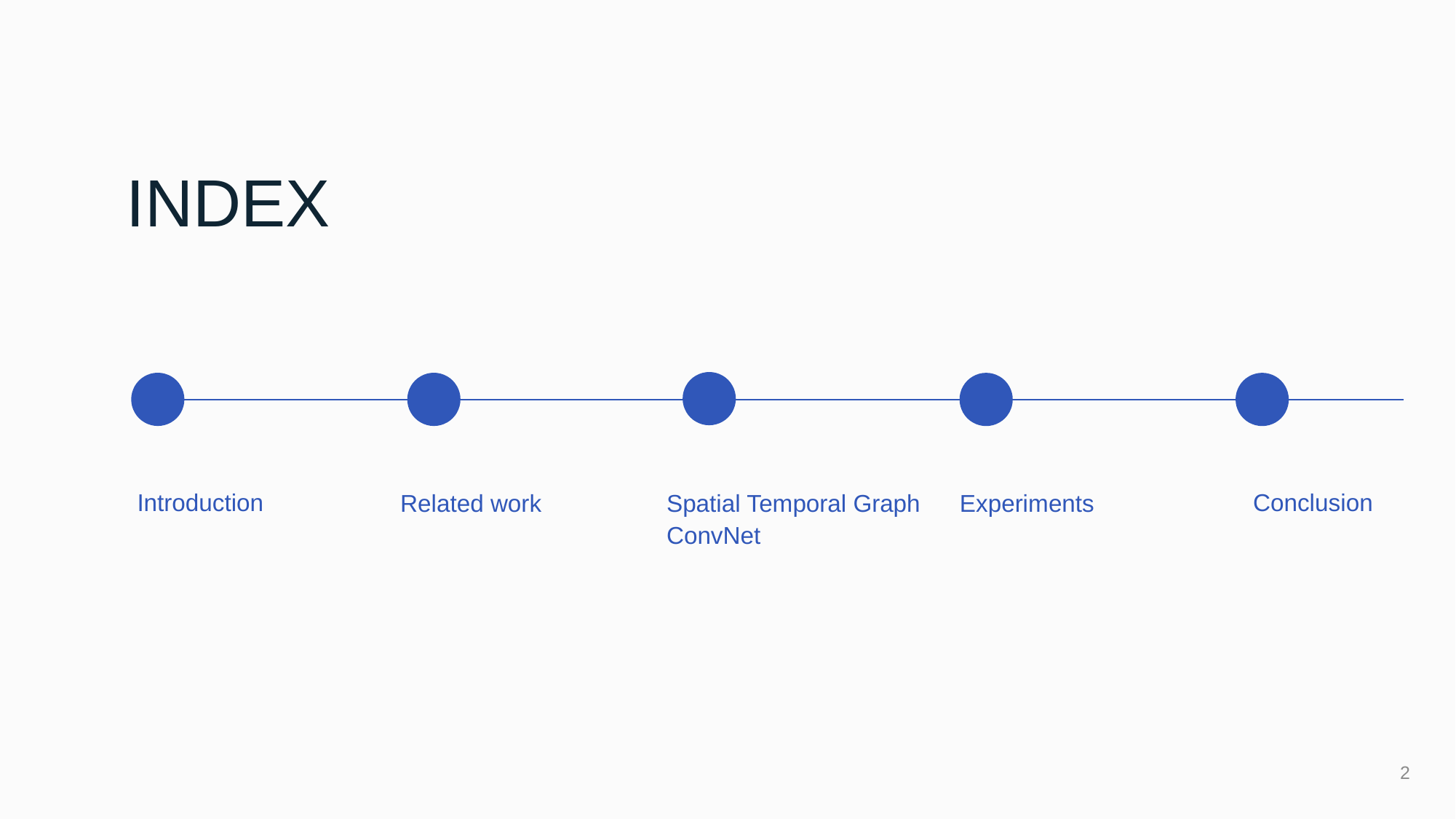

가나다

가나다
가나다
가나다
INDEX
가나다
가나다

03
01
02
04
05
Introduction
Conclusion
Related work
Spatial Temporal Graph
ConvNet
Experiments